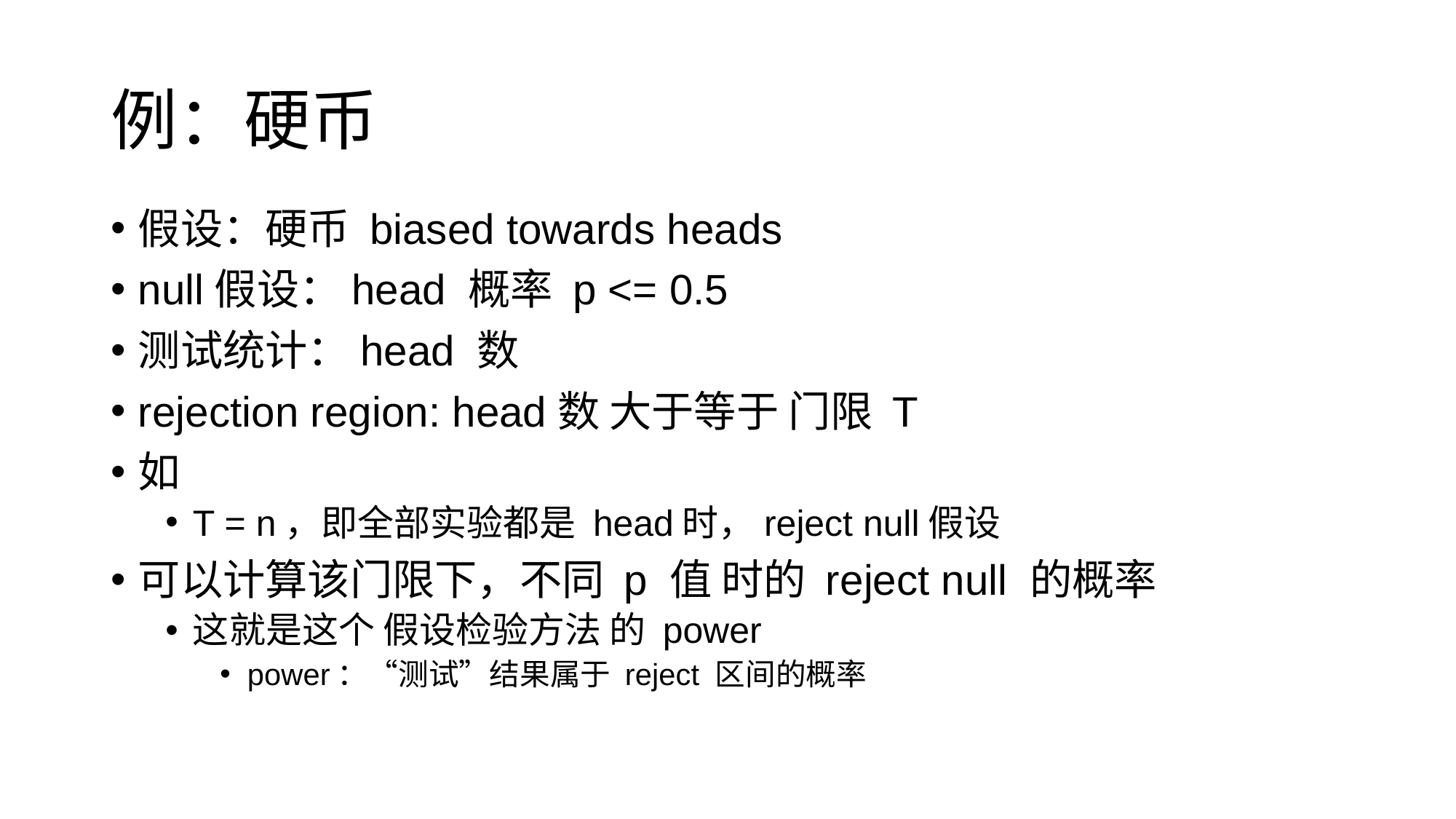

# 例：硬币
假设：硬币 biased towards heads
null假设：head 概率 p <= 0.5
测试统计：head 数
rejection region: head数 大于等于 门限 T
如
T = n，即全部实验都是 head时，reject null假设
可以计算该门限下，不同 p 值 时的 reject null 的概率
这就是这个 假设检验方法 的 power
power：“测试”结果属于 reject 区间的概率